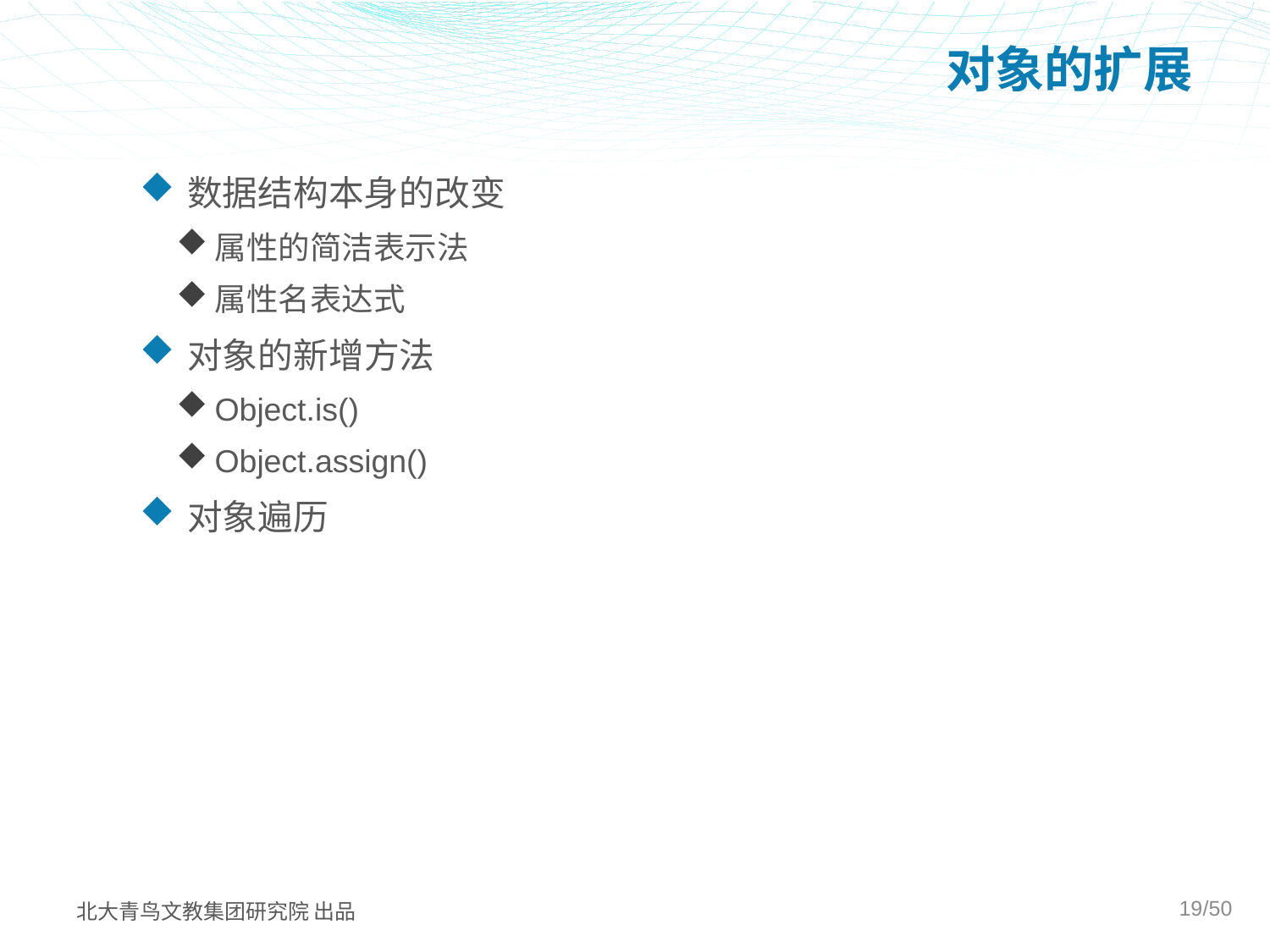

# 对象的扩展
数据结构本身的改变
属性的简洁表示法
属性名表达式
对象的新增方法
Object.is()
Object.assign()
对象遍历

19/50